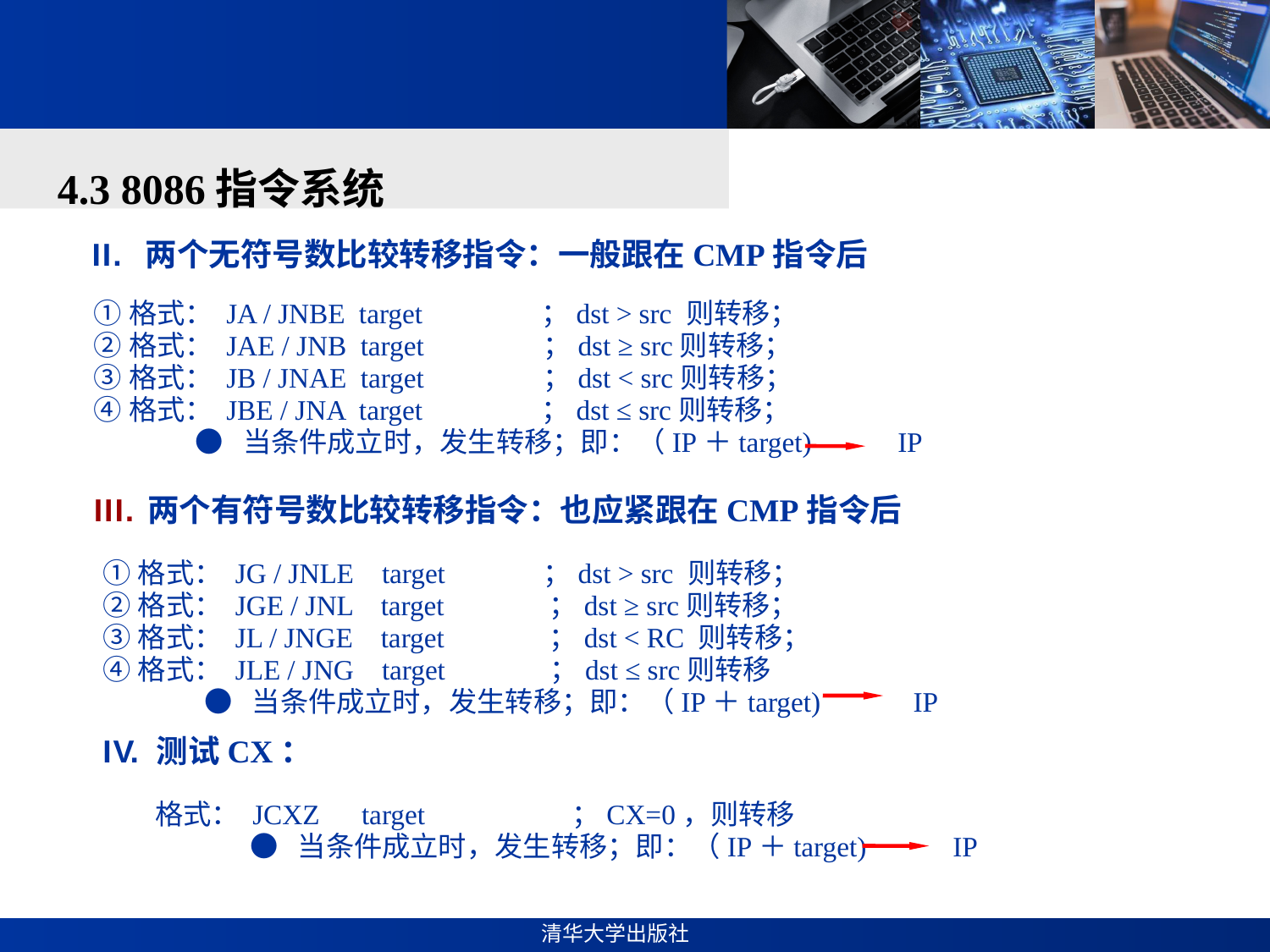

#
4.3 8086指令系统

两个无符号数比较转移指令：一般跟在CMP指令后
①格式： JA / JNBE  target                ；dst > src 则转移；
②格式： JAE / JNB  target                ；dst ≥ src则转移；
③格式： JB / JNAE  target                ；dst < src则转移；
④格式： JBE / JNA  target                ；dst ≤ src则转移；
                ●  当条件成立时，发生转移；即：（IP＋target)　       IP

两个有符号数比较转移指令：也应紧跟在CMP指令后
①格式： JG / JNLE    target             ；dst > src 则转移；
②格式： JGE / JNL    target              ；dst ≥ src则转移；
③格式： JL / JNGE    target              ；dst < RC 则转移；
④格式： JLE / JNG    target              ；dst ≤ src则转移
                ●  当条件成立时，发生转移；即：（IP＋target)　        IP

测试CX：
格式： JCXZ　target                    ；CX=0，则转移
               ●  当条件成立时，发生转移；即：（IP＋target)　       IP